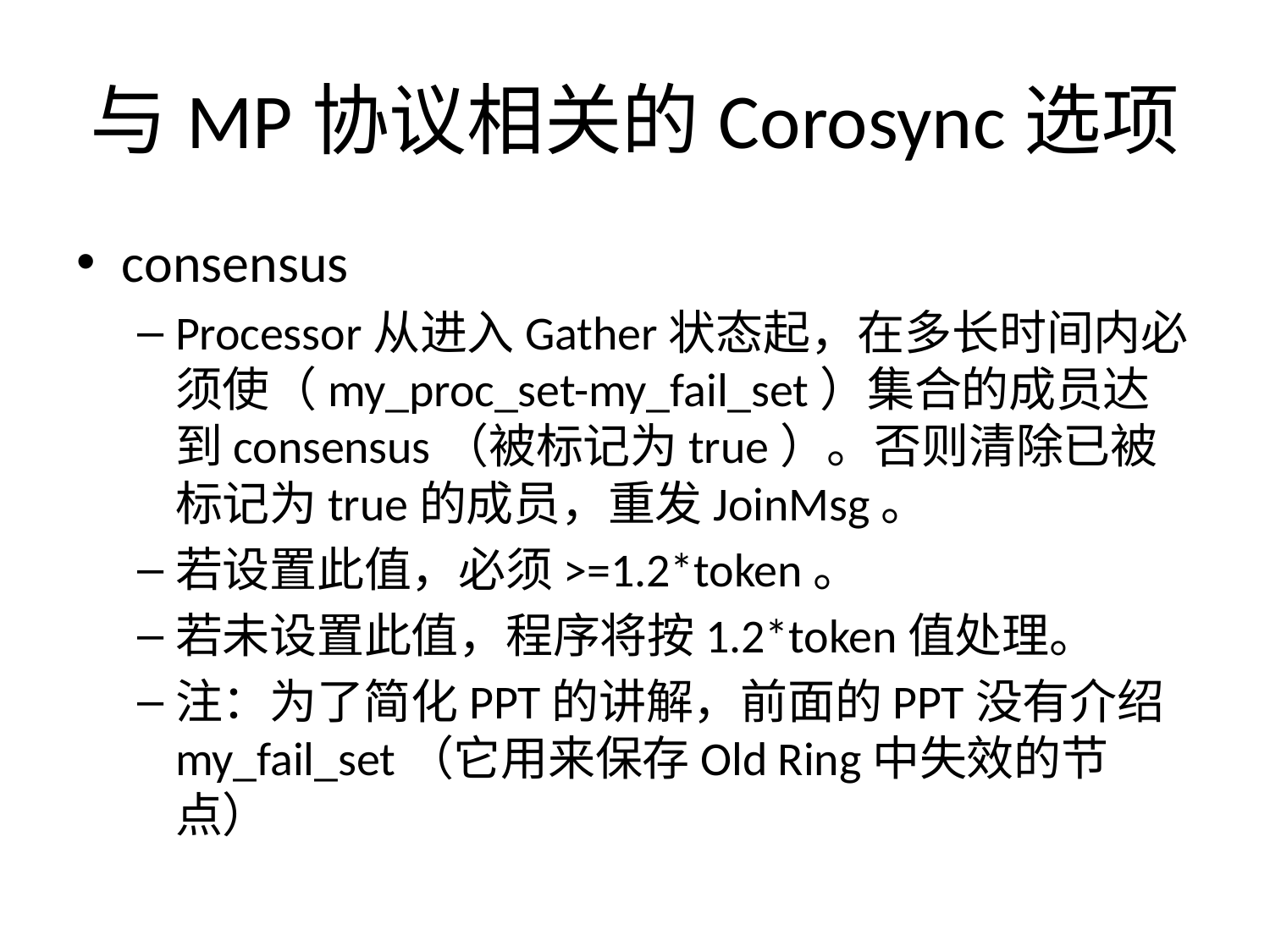

# 与MP协议相关的Corosync选项
consensus
Processor从进入Gather状态起，在多长时间内必须使（my_proc_set-my_fail_set）集合的成员达到consensus（被标记为true）。否则清除已被标记为true的成员，重发JoinMsg。
若设置此值，必须>=1.2*token。
若未设置此值，程序将按1.2*token值处理。
注：为了简化PPT的讲解，前面的PPT没有介绍my_fail_set（它用来保存Old Ring中失效的节点）